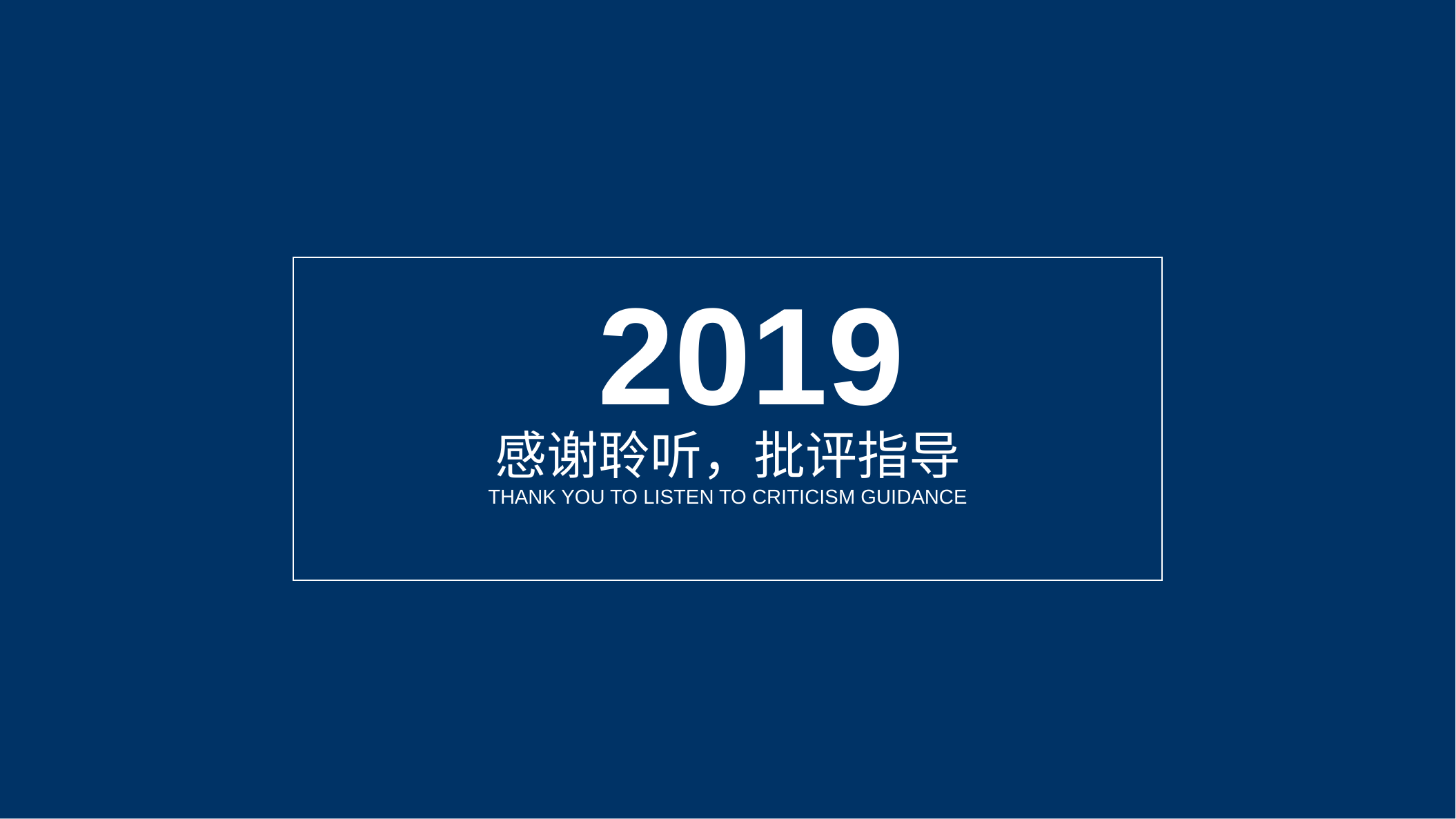

2019
感谢聆听，批评指导
THANK YOU TO LISTEN TO CRITICISM GUIDANCE